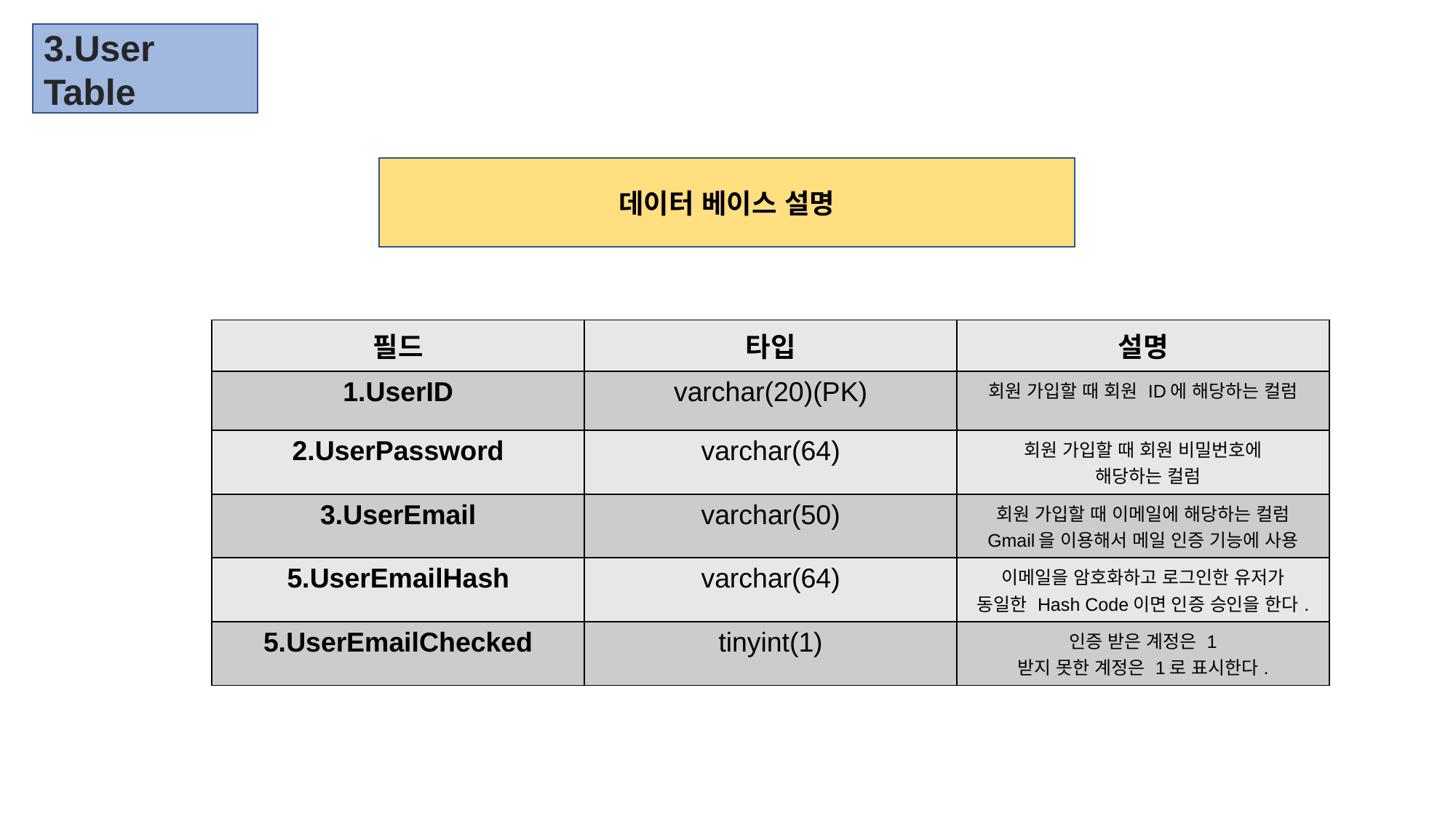

3.User Table
데이터 베이스 설명
| 필드 | 타입 | 설명 |
| --- | --- | --- |
| 1.UserID | varchar(20)(PK) | 회원 가입할 때 회원 ID에 해당하는 컬럼 |
| 2.UserPassword | varchar(64) | 회원 가입할 때 회원 비밀번호에 해당하는 컬럼 |
| 3.UserEmail | varchar(50) | 회원 가입할 때 이메일에 해당하는 컬럼 Gmail을 이용해서 메일 인증 기능에 사용 |
| 5.UserEmailHash | varchar(64) | 이메일을 암호화하고 로그인한 유저가 동일한 Hash Code이면 인증 승인을 한다. |
| 5.UserEmailChecked | tinyint(1) | 인증 받은 계정은 1 받지 못한 계정은 1로 표시한다. |